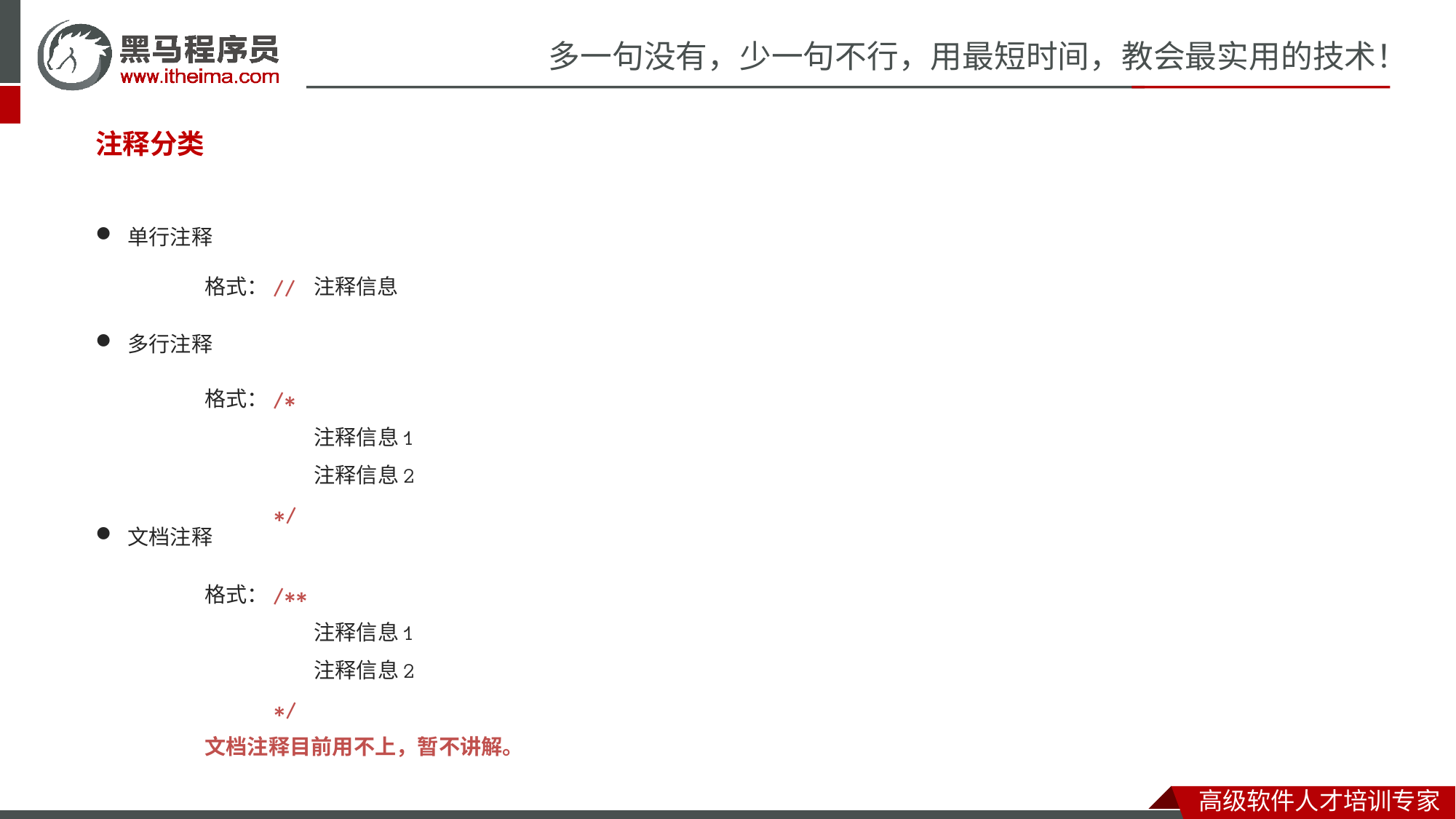

注释分类
单行注释
	格式：// 注释信息
多行注释
	格式：/*
		注释信息1
		注释信息2
	      */
文档注释
	格式：/**
		注释信息1
		注释信息2
	      */
	文档注释目前用不上，暂不讲解。